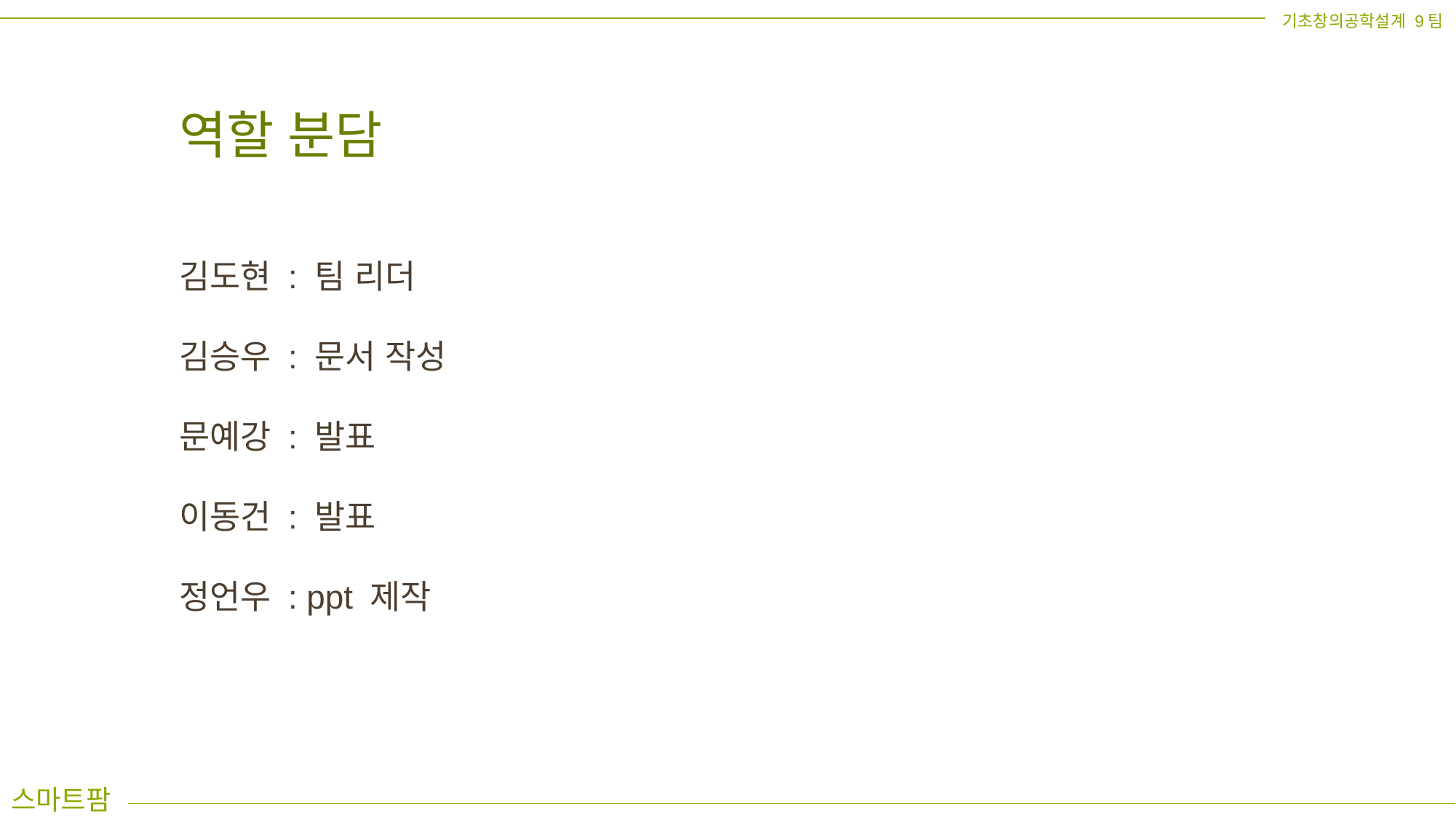

기초창의공학설계 9팀
# 역할 분담
김도현 : 팀 리더

김승우 : 문서 작성

문예강 : 발표

이동건 : 발표

정언우 : ppt 제작

스마트팜